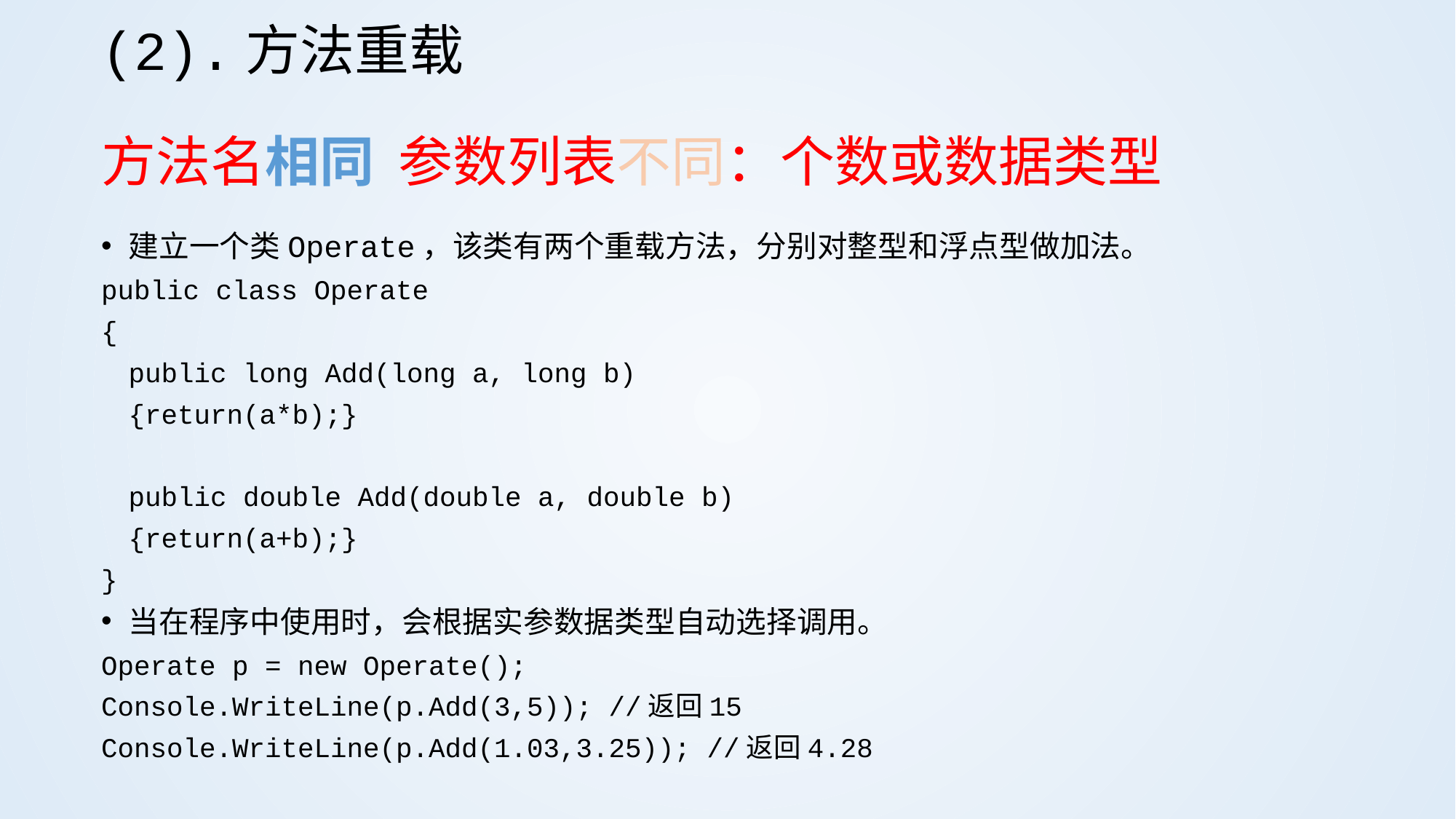

(2).方法重载

方法名相同  参数列表不同：个数或数据类型

建立一个类Operate，该类有两个重载方法，分别对整型和浮点型做加法。
public class Operate
{
	public long Add(long a, long b)
	{return(a*b);}

	public double Add(double a, double b)
	{return(a+b);}
}
当在程序中使用时，会根据实参数据类型自动选择调用。
Operate p = new Operate();
Console.WriteLine(p.Add(3,5)); //返回15
Console.WriteLine(p.Add(1.03,3.25)); //返回4.28